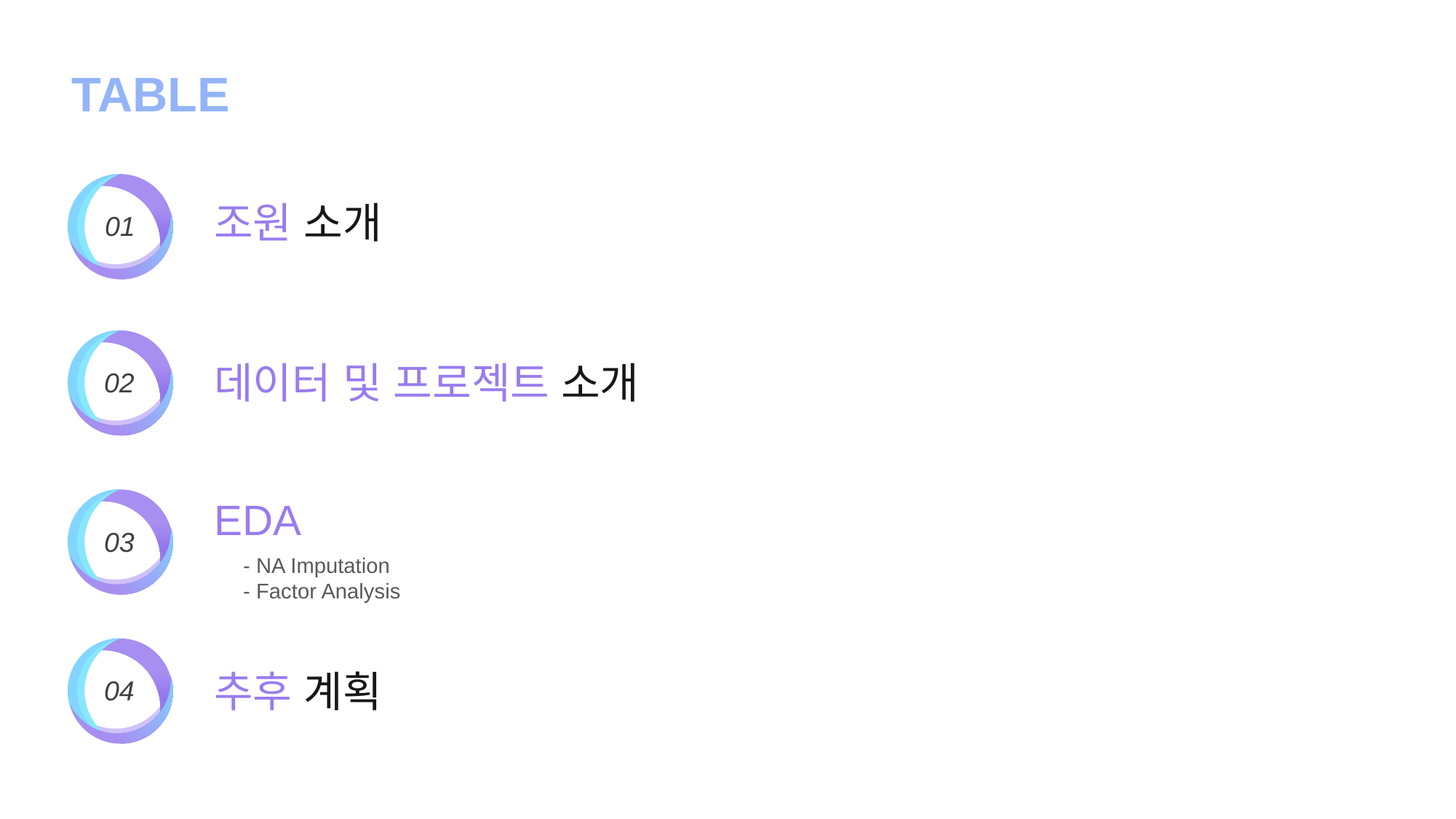

TABLE

01
조원 소개

02
데이터 및 프로젝트 소개

03
EDA
- NA Imputation
- Factor Analysis

04
추후 계획